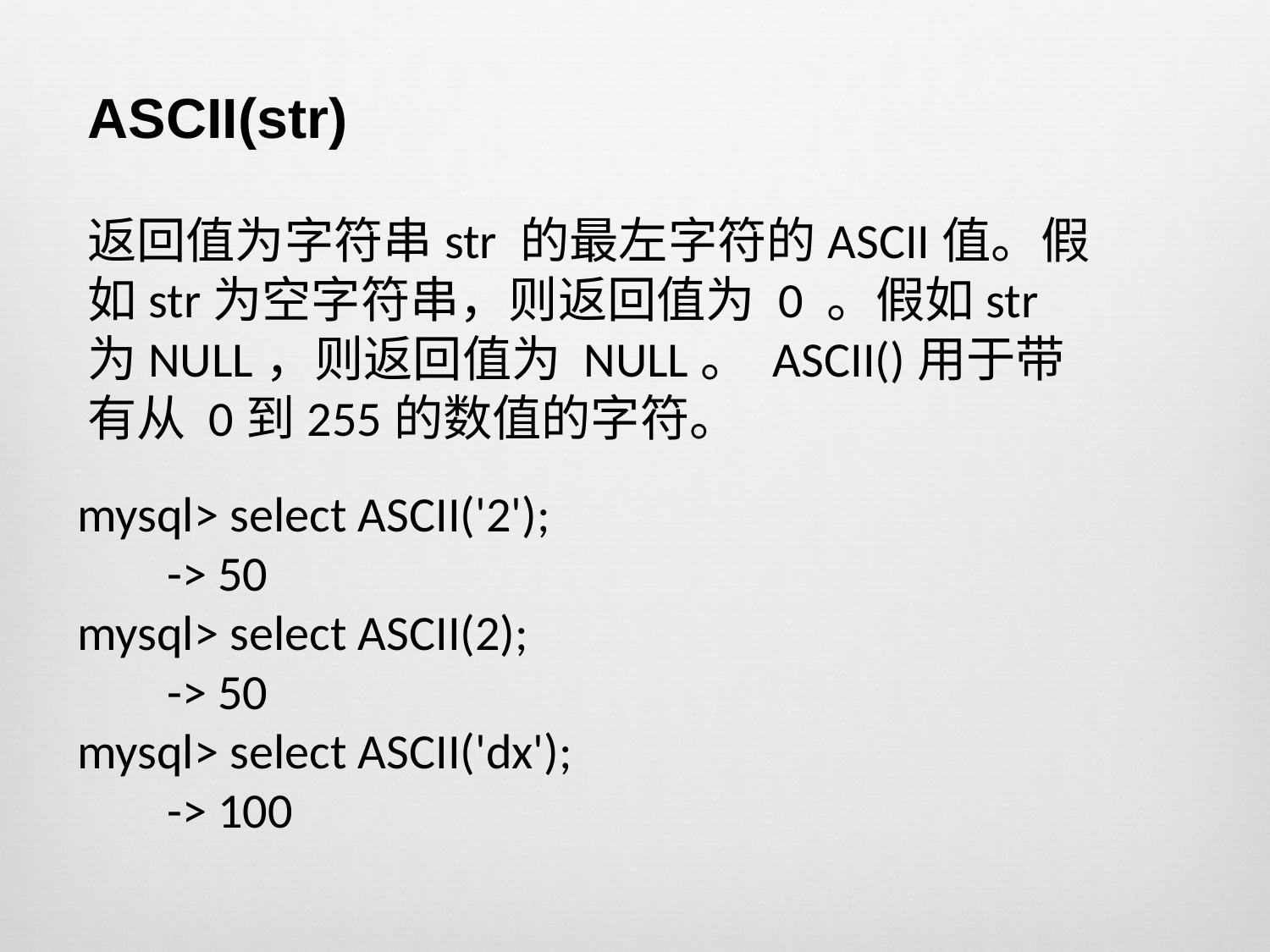

ASCII(str)

返回值为字符串str 的最左字符的ASCII值。假如str为空字符串，则返回值为 0 。假如str 为NULL，则返回值为 NULL。 ASCII()用于带有从 0到255的数值的字符。
mysql> select ASCII('2');
        -> 50
mysql> select ASCII(2);
        -> 50
mysql> select ASCII('dx');
        -> 100